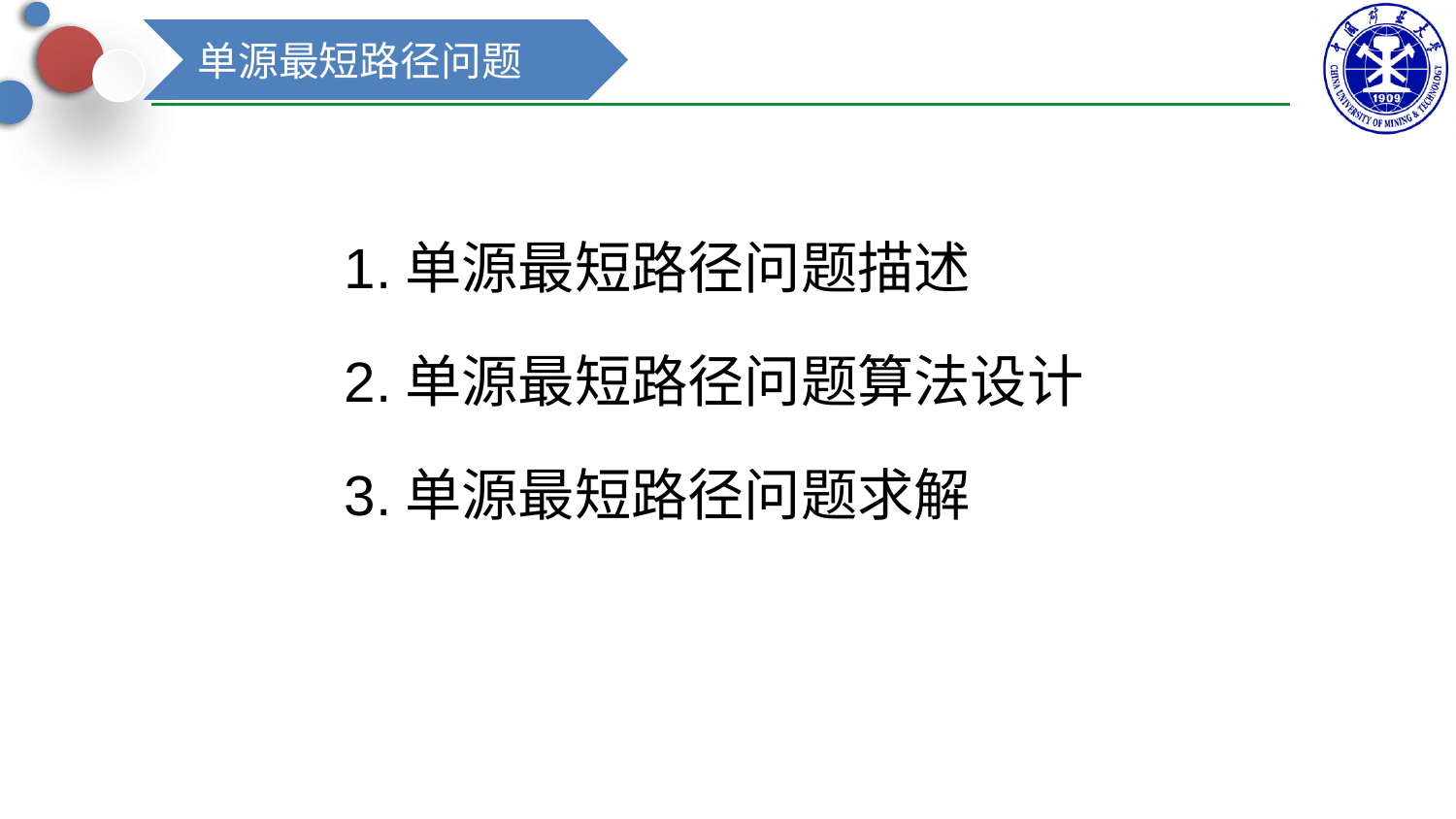

单源最短路径问题

1.单源最短路径问题描述
2.单源最短路径问题算法设计
3.单源最短路径问题求解